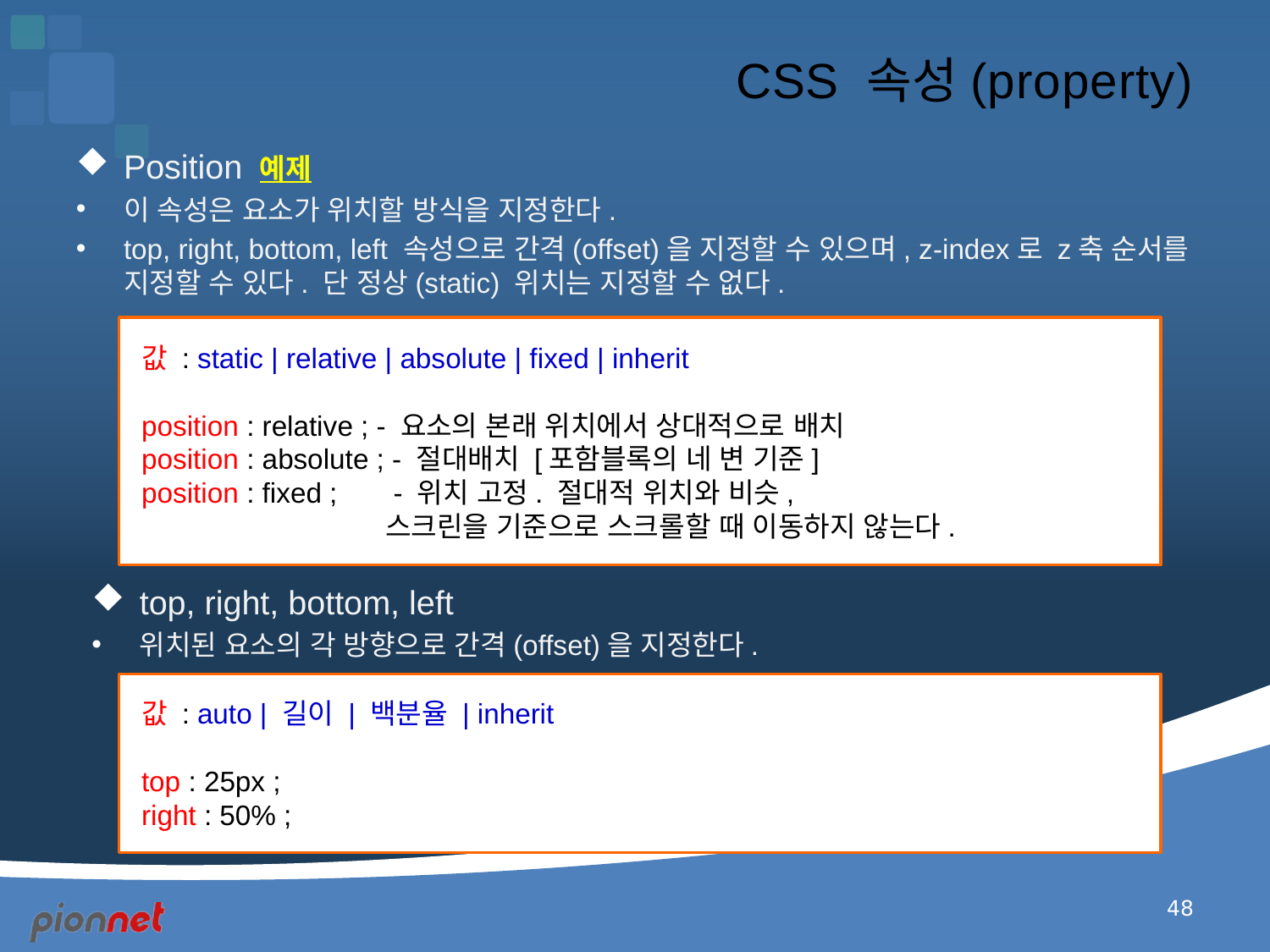

# CSS 속성(property)
Position 예제
이 속성은 요소가 위치할 방식을 지정한다.
top, right, bottom, left 속성으로 간격(offset)을 지정할 수 있으며, z-index로 z축 순서를 지정할 수 있다. 단 정상(static) 위치는 지정할 수 없다.
값 : static | relative | absolute | fixed | inherit

position : relative ; - 요소의 본래 위치에서 상대적으로 배치
position : absolute ; - 절대배치 [포함블록의 네 변 기준]
position : fixed ;	 - 위치 고정. 절대적 위치와 비슷,
스크린을 기준으로 스크롤할 때 이동하지 않는다.
top, right, bottom, left
위치된 요소의 각 방향으로 간격(offset)을 지정한다.
값 : auto | 길이 | 백분율 | inherit

top : 25px ;
right : 50% ;
48